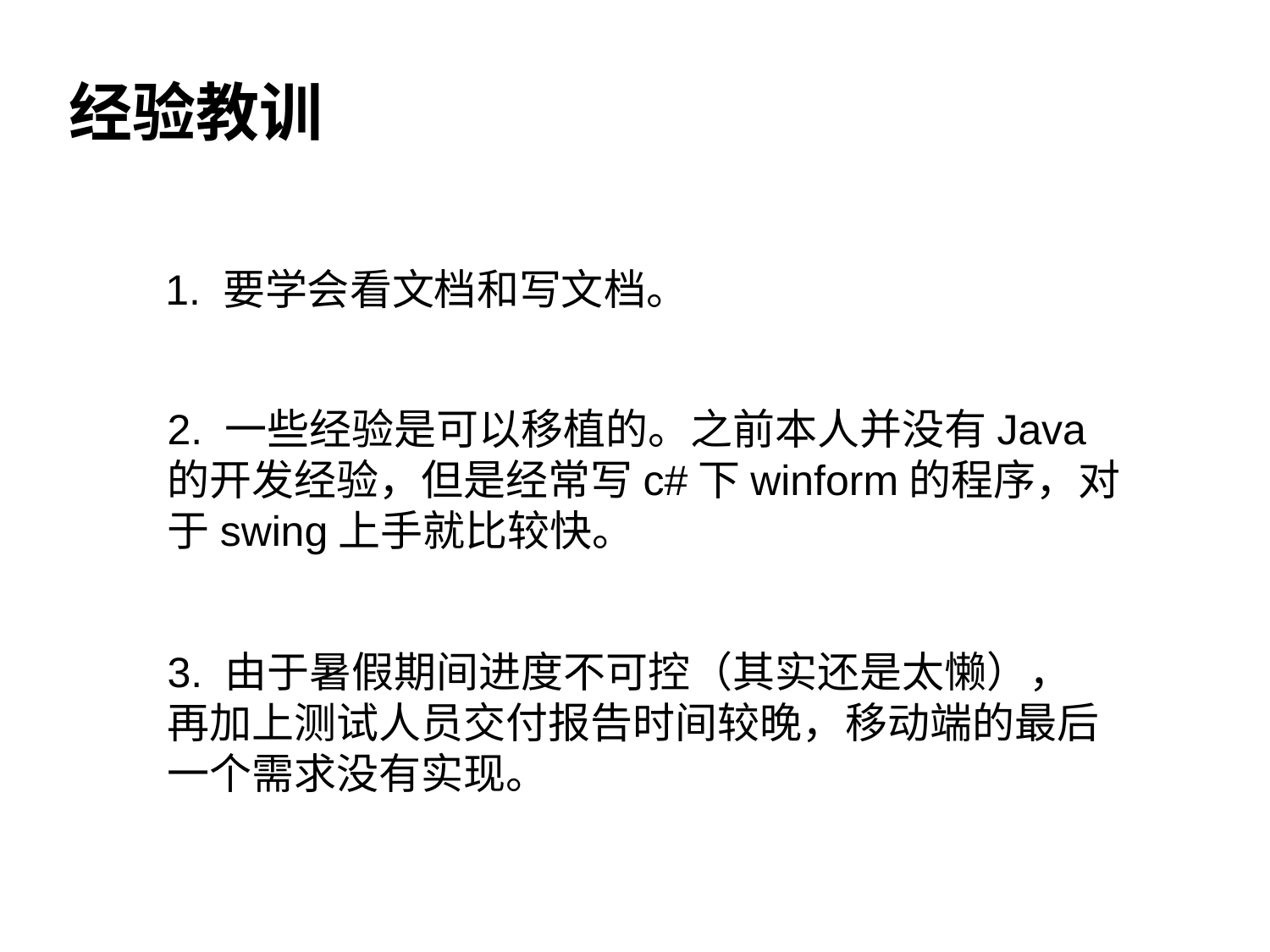

经验教训
1. 要学会看文档和写文档。
2. 一些经验是可以移植的。之前本人并没有Java的开发经验，但是经常写c#下winform的程序，对于swing上手就比较快。
3. 由于暑假期间进度不可控（其实还是太懒），再加上测试人员交付报告时间较晚，移动端的最后一个需求没有实现。